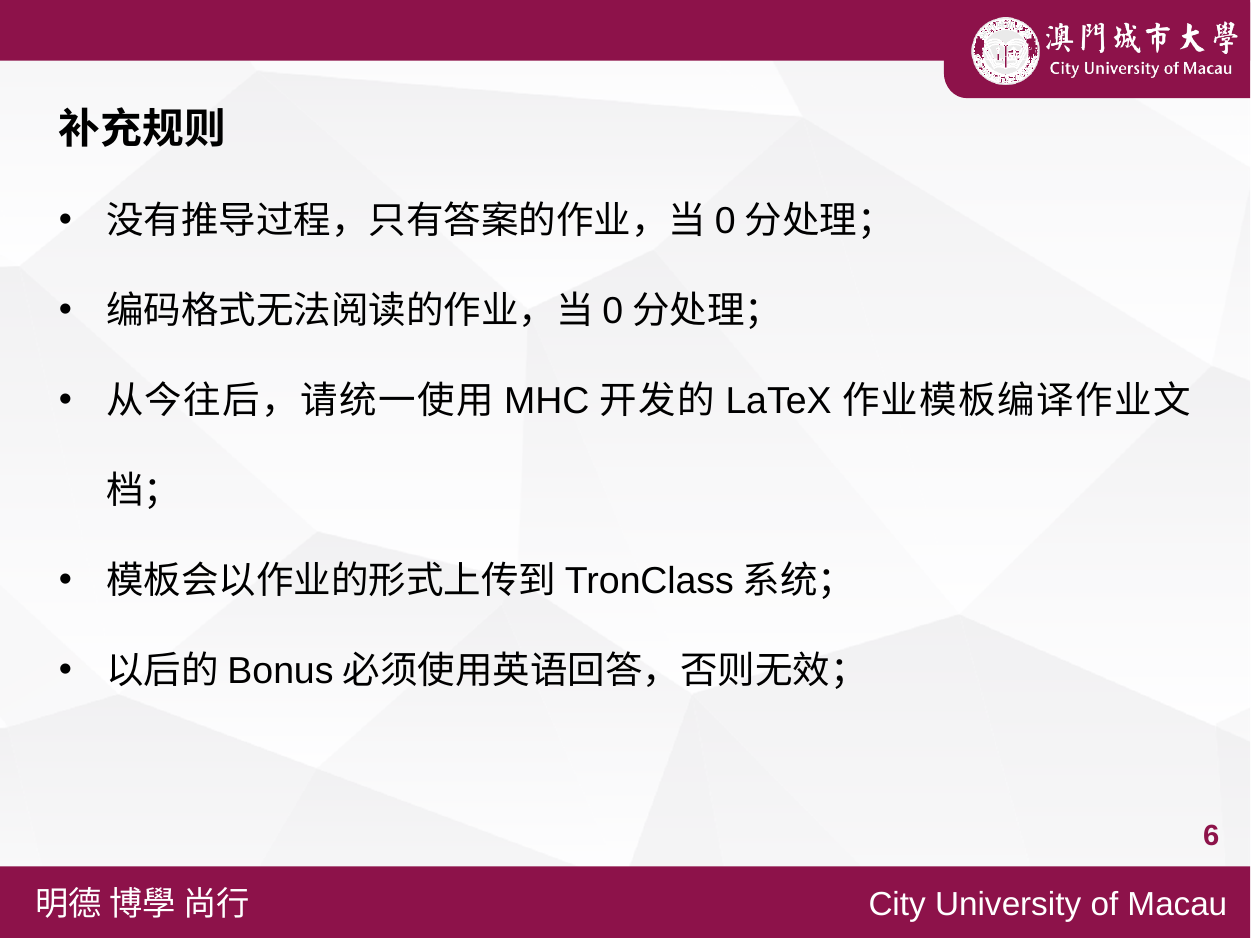

补充规则
没有推导过程，只有答案的作业，当0分处理；
编码格式无法阅读的作业，当0分处理；
从今往后，请统一使用MHC开发的LaTeX作业模板编译作业文档；
模板会以作业的形式上传到TronClass系统；
以后的Bonus必须使用英语回答，否则无效；
6